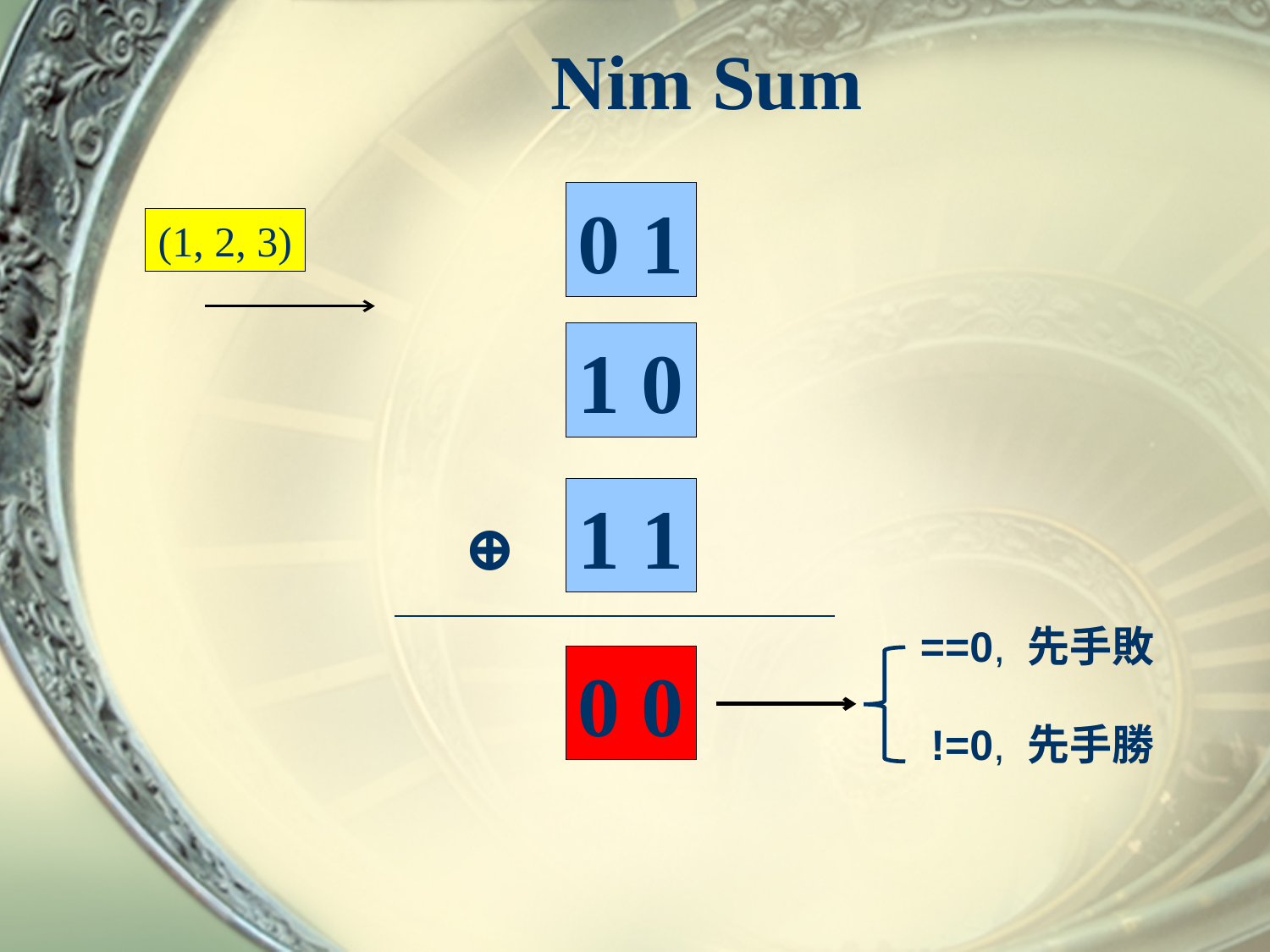

# Nim Sum
0 1
(1, 2, 3)
1 0
1 1
⊕
==0, 先手敗
0 0

 !=0, 先手勝